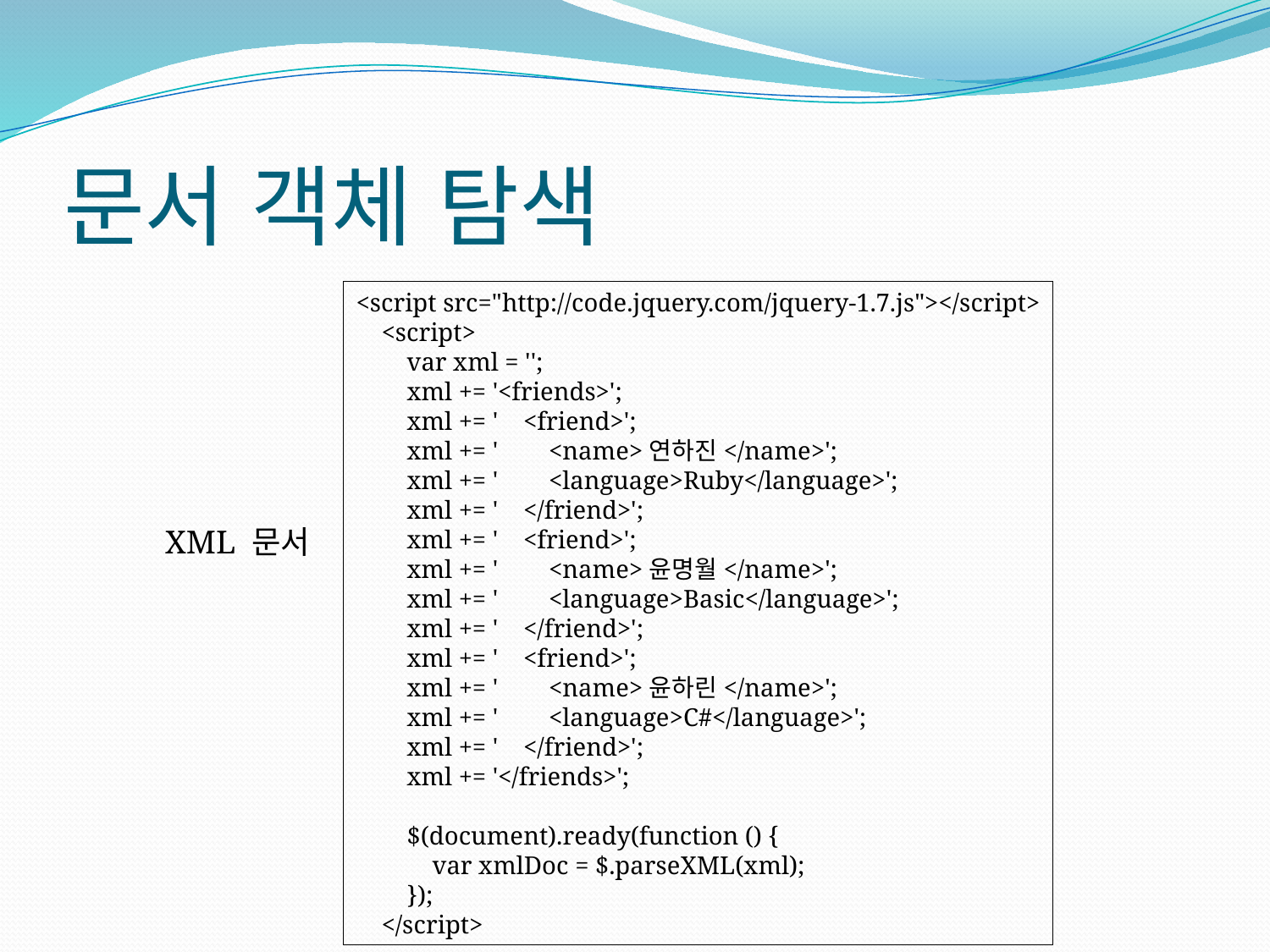

# 문서 객체 탐색
<script src="http://code.jquery.com/jquery-1.7.js"></script>
    <script>
        var xml = '';
        xml += '<friends>';
        xml += '    <friend>';
        xml += '        <name>연하진</name>';
        xml += '        <language>Ruby</language>';
        xml += '    </friend>';
        xml += '    <friend>';
        xml += '        <name>윤명월</name>';
        xml += '        <language>Basic</language>';
        xml += '    </friend>';
        xml += '    <friend>';
        xml += '        <name>윤하린</name>';
        xml += '        <language>C#</language>';
        xml += '    </friend>';
        xml += '</friends>';

        $(document).ready(function () {
            var xmlDoc = $.parseXML(xml);
        });
    </script>
XML 문서